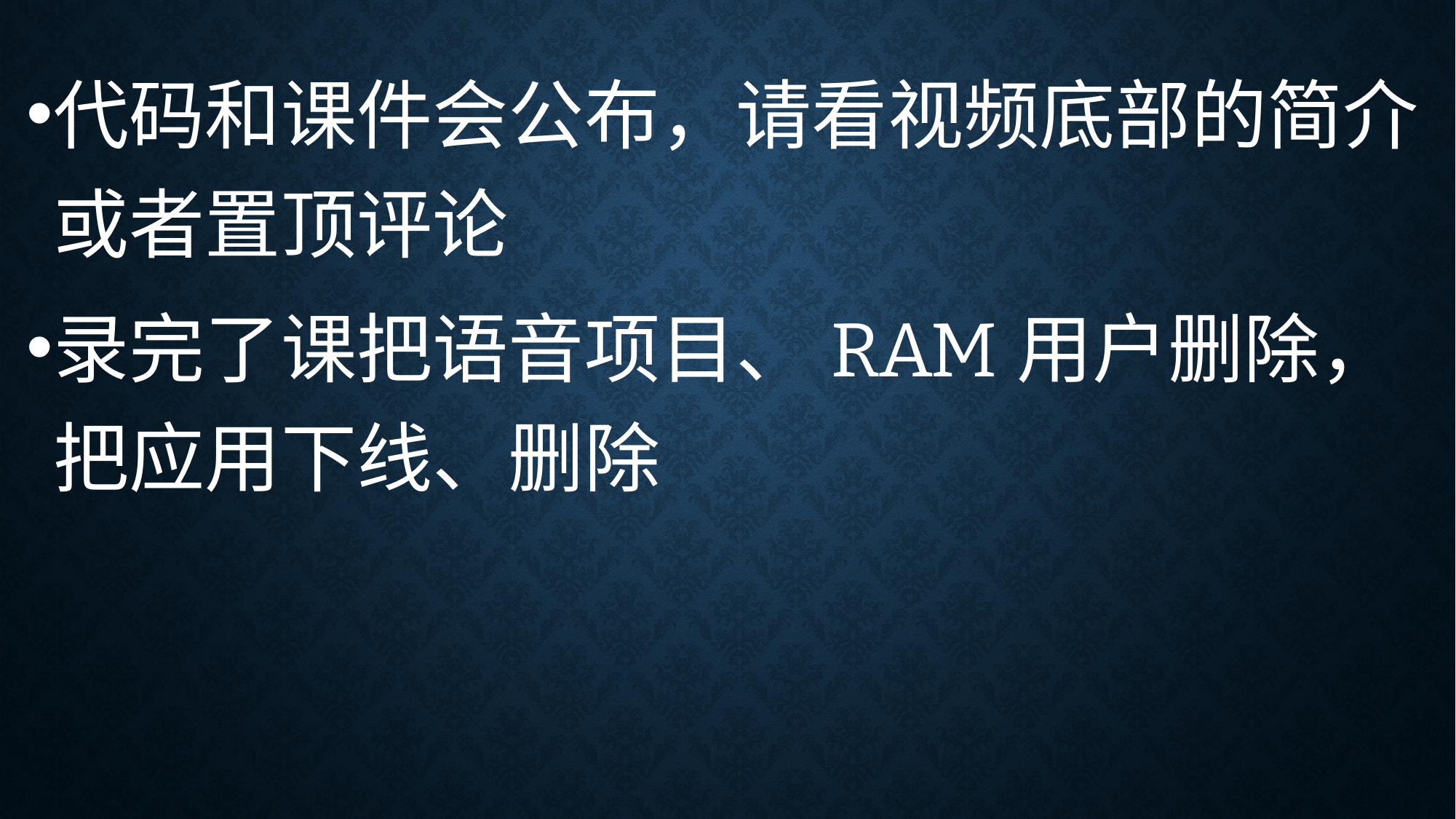

代码和课件会公布，请看视频底部的简介或者置顶评论
录完了课把语音项目、RAM用户删除，把应用下线、删除